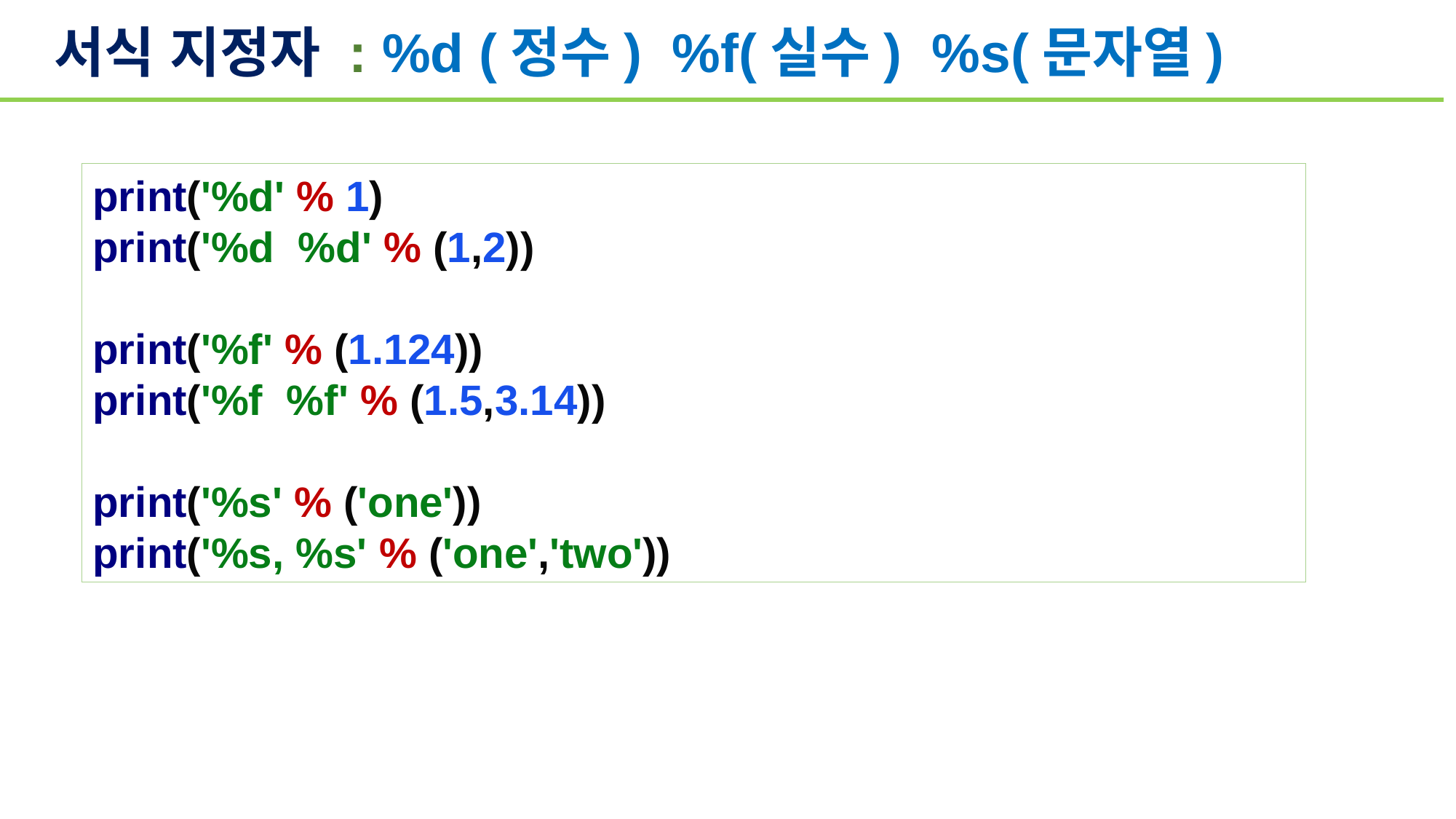

# 서식 지정자 : %d (정수)  %f(실수)  %s(문자열)

print('%d' % 1)
print('%d  %d' % (1,2))
print('%f' % (1.124))
print('%f  %f' % (1.5,3.14))
print('%s' % ('one'))
print('%s, %s' % ('one','two'))